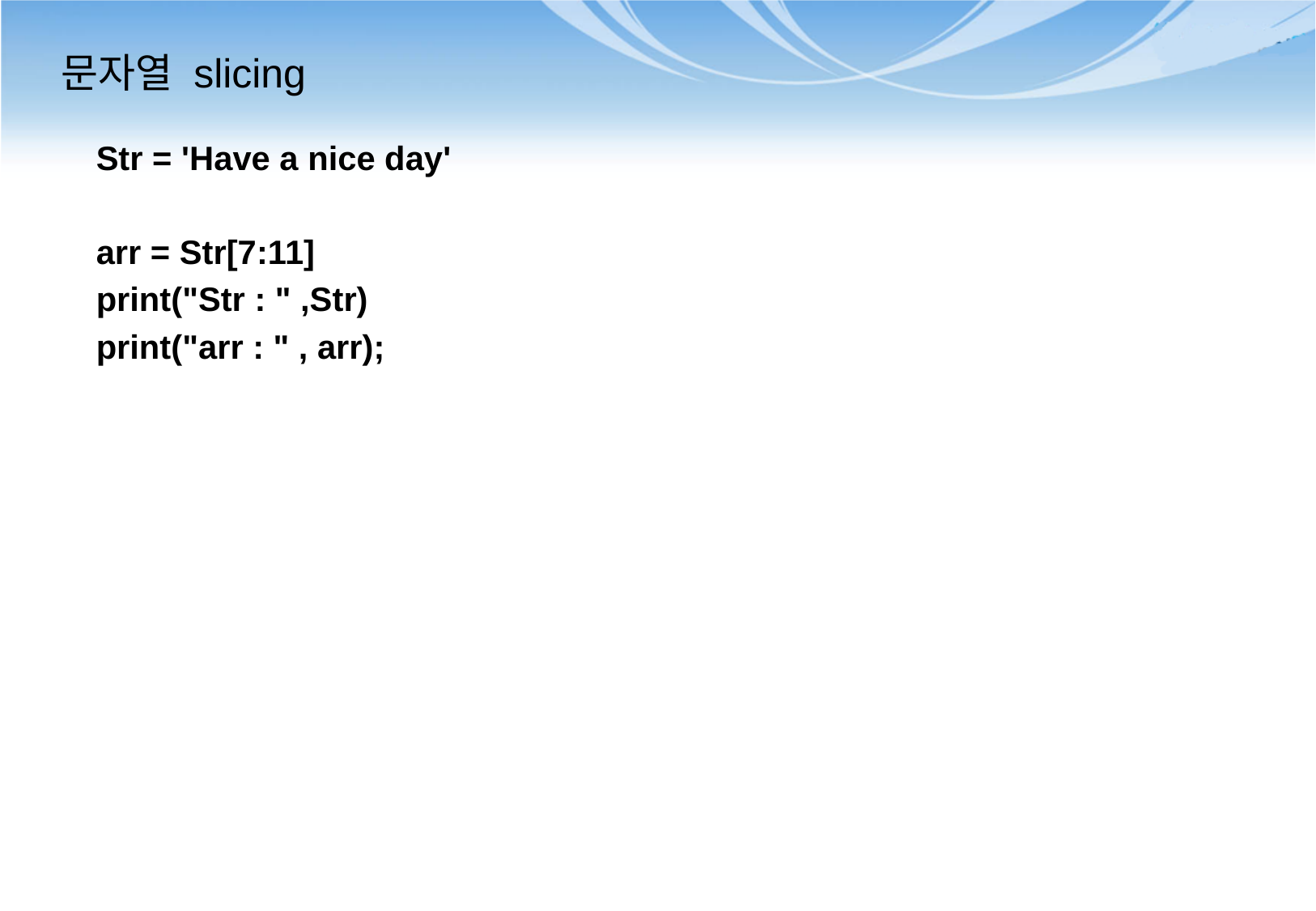

# 문자열 slicing
Str = 'Have a nice day'

arr = Str[7:11]
print("Str : " ,Str)
print("arr : " , arr);